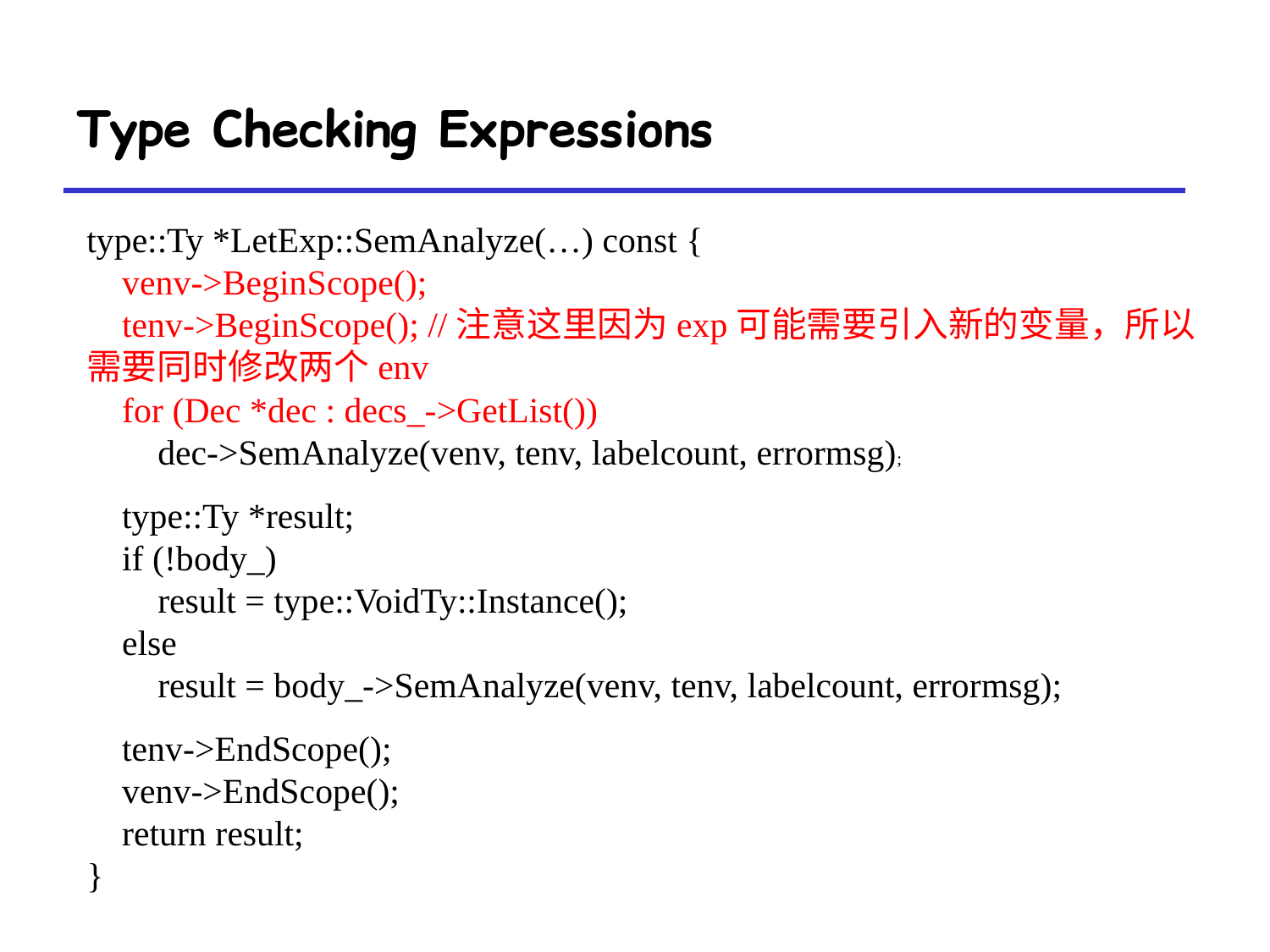

# Type Checking Expressions
type::Ty *LetExp::SemAnalyze(…) const {
    venv->BeginScope();
    tenv->BeginScope(); //注意这里因为exp可能需要引入新的变量，所以需要同时修改两个env
    for (Dec *dec : decs_->GetList())
        dec->SemAnalyze(venv, tenv, labelcount, errormsg);

    type::Ty *result;
    if (!body_)
        result = type::VoidTy::Instance();
    else
        result = body_->SemAnalyze(venv, tenv, labelcount, errormsg);

    tenv->EndScope();
    venv->EndScope();
    return result;
}
16